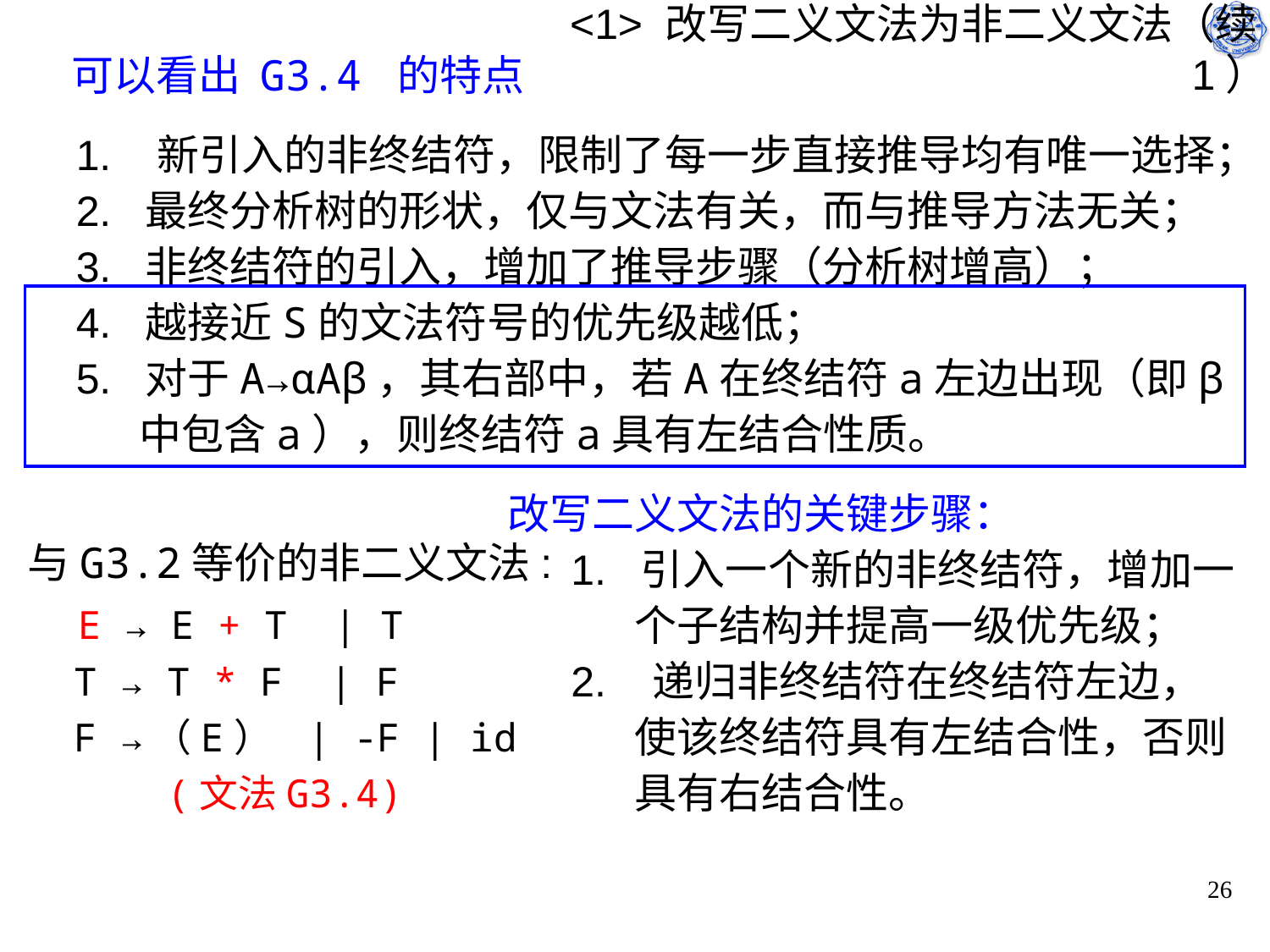

# <1> 改写二义文法为非二义文法（续1）
可以看出 G3.4 的特点
1.   新引入的非终结符，限制了每一步直接推导均有唯一选择；
2.  最终分析树的形状，仅与文法有关，而与推导方法无关；
3.  非终结符的引入，增加了推导步骤（分析树增高）；
4.  越接近S的文法符号的优先级越低；
5.  对于A→αAβ，其右部中，若A在终结符a左边出现（即β中包含a），则终结符a具有左结合性质。

改写二义文法的关键步骤：
1.  引入一个新的非终结符，增加一个子结构并提高一级优先级；
2.   递归非终结符在终结符左边，使该终结符具有左结合性，否则具有右结合性。
与G3.2等价的非二义文法:
  E → E + T  | T
  T → T * F  | F
  F →（E）   | -F | id
      (文法G3.4)
26